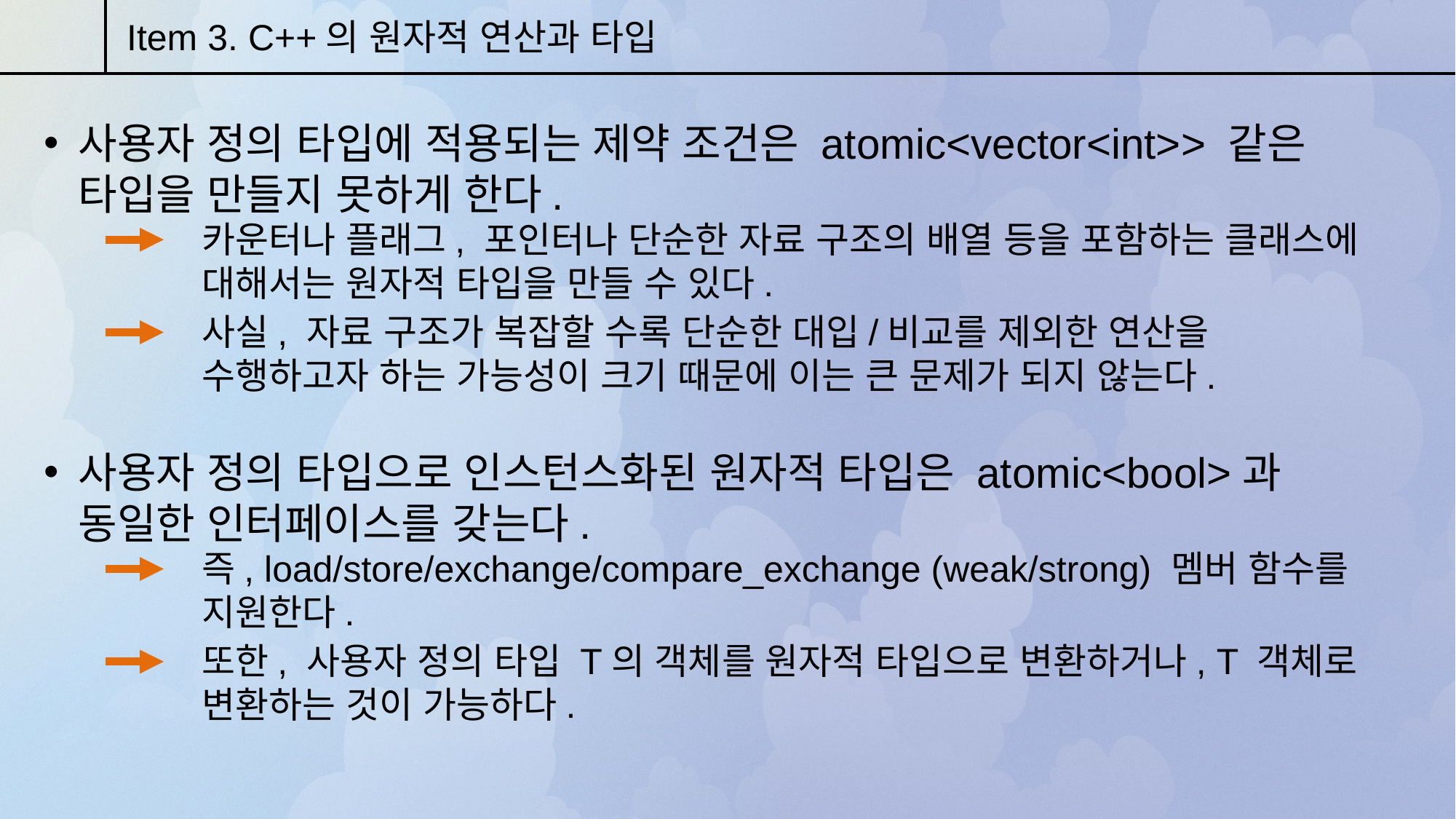

Item 3. C++의 원자적 연산과 타입
사용자 정의 타입에 적용되는 제약 조건은 atomic<vector<int>> 같은 타입을 만들지 못하게 한다.
카운터나 플래그, 포인터나 단순한 자료 구조의 배열 등을 포함하는 클래스에 대해서는 원자적 타입을 만들 수 있다.
사실, 자료 구조가 복잡할 수록 단순한 대입/비교를 제외한 연산을 수행하고자 하는 가능성이 크기 때문에 이는 큰 문제가 되지 않는다.
사용자 정의 타입으로 인스턴스화된 원자적 타입은 atomic<bool>과 동일한 인터페이스를 갖는다.
즉, load/store/exchange/compare_exchange (weak/strong) 멤버 함수를 지원한다.
또한, 사용자 정의 타입 T의 객체를 원자적 타입으로 변환하거나, T 객체로 변환하는 것이 가능하다.